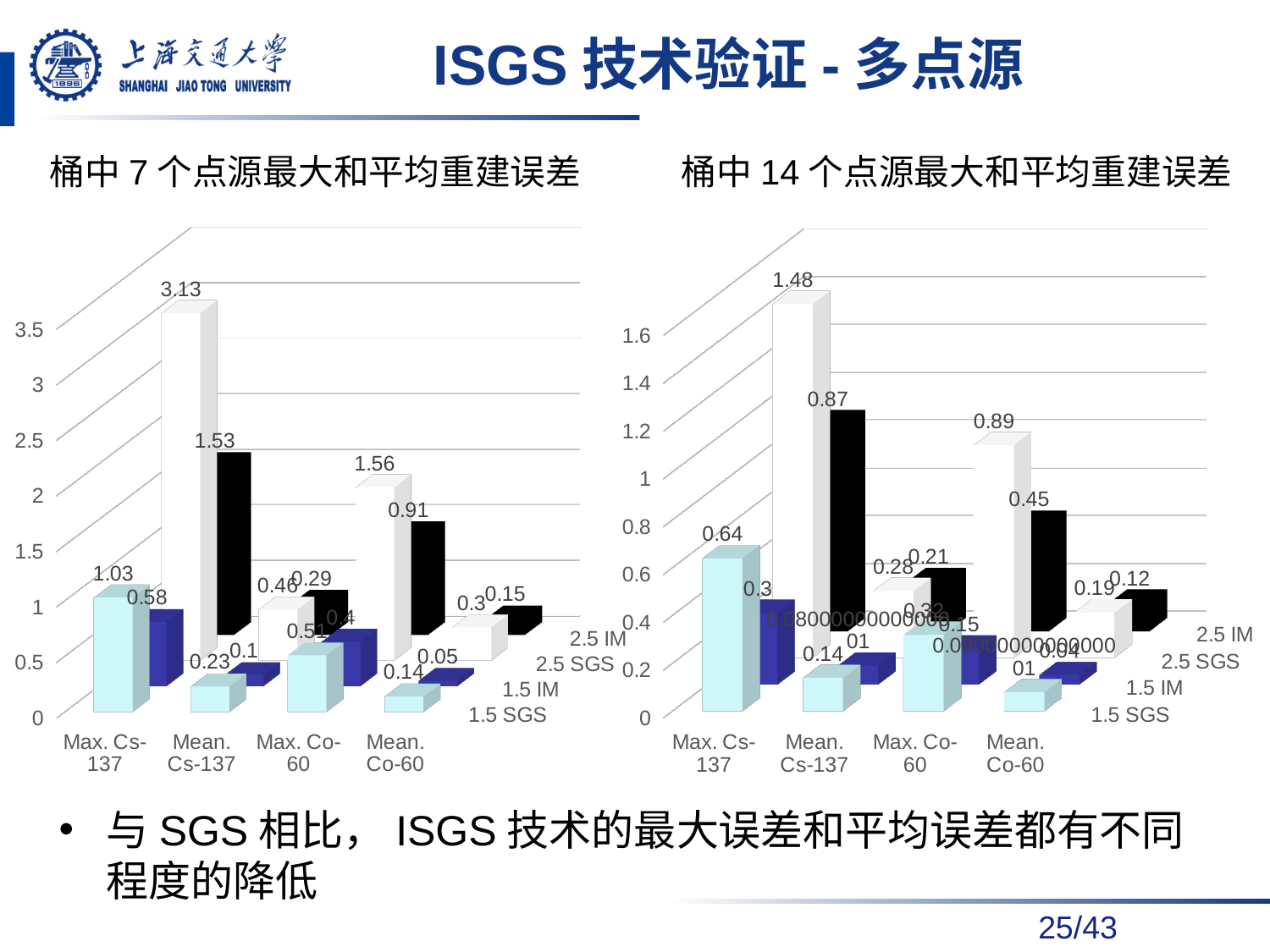

# ISGS技术验证-多点源
桶中7个点源最大和平均重建误差
桶中14个点源最大和平均重建误差

[unsupported chart]

[unsupported chart]

与SGS相比，ISGS技术的最大误差和平均误差都有不同程度的降低